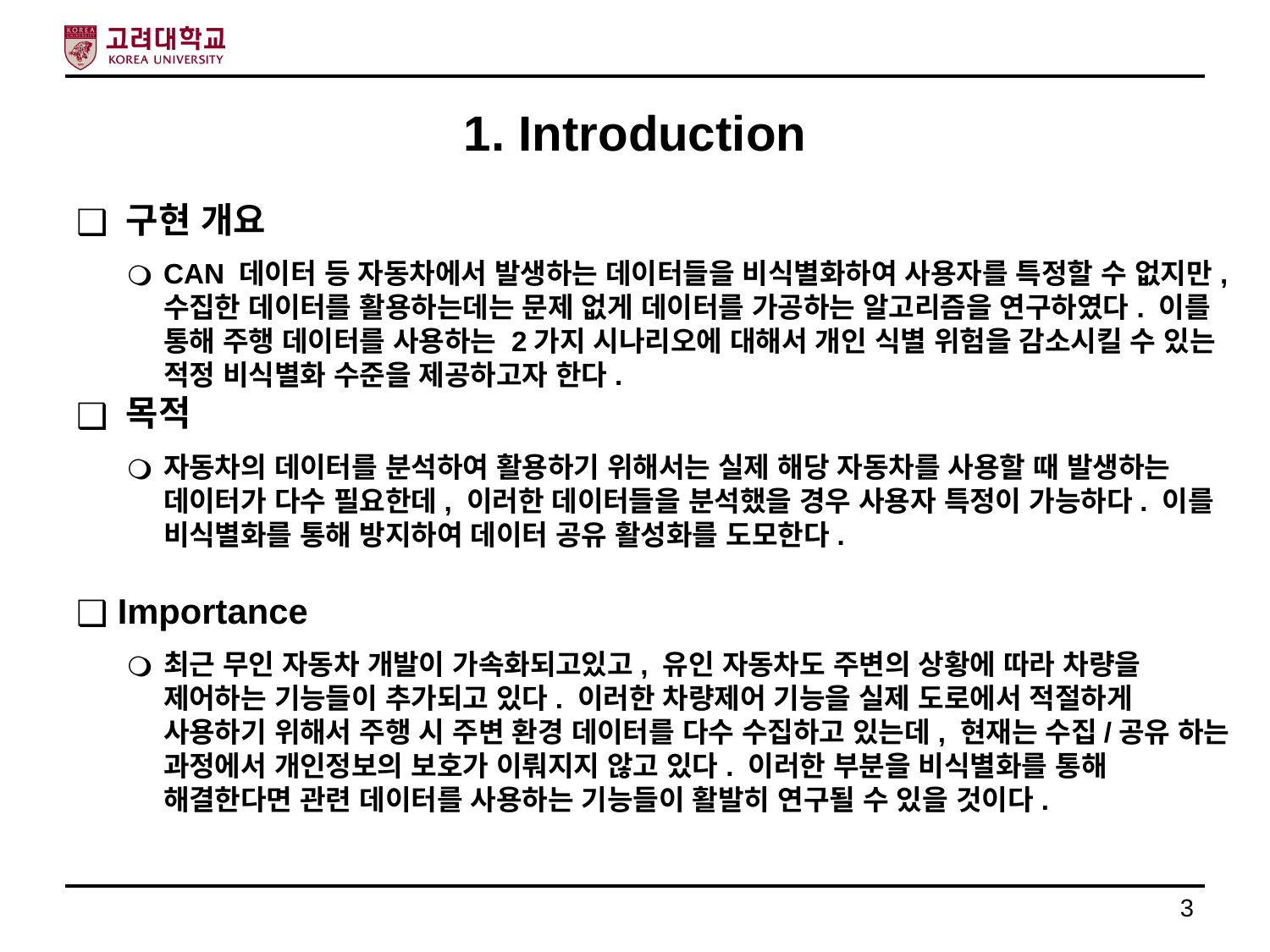

# 1. Introduction
 구현 개요
CAN 데이터 등 자동차에서 발생하는 데이터들을 비식별화하여 사용자를 특정할 수 없지만, 수집한 데이터를 활용하는데는 문제 없게 데이터를 가공하는 알고리즘을 연구하였다. 이를 통해 주행 데이터를 사용하는 2가지 시나리오에 대해서 개인 식별 위험을 감소시킬 수 있는 적정 비식별화 수준을 제공하고자 한다.
 목적
자동차의 데이터를 분석하여 활용하기 위해서는 실제 해당 자동차를 사용할 때 발생하는 데이터가 다수 필요한데, 이러한 데이터들을 분석했을 경우 사용자 특정이 가능하다. 이를 비식별화를 통해 방지하여 데이터 공유 활성화를 도모한다.
 Importance
최근 무인 자동차 개발이 가속화되고있고, 유인 자동차도 주변의 상황에 따라 차량을 제어하는 기능들이 추가되고 있다. 이러한 차량제어 기능을 실제 도로에서 적절하게 사용하기 위해서 주행 시 주변 환경 데이터를 다수 수집하고 있는데, 현재는 수집/공유 하는 과정에서 개인정보의 보호가 이뤄지지 않고 있다. 이러한 부분을 비식별화를 통해 해결한다면 관련 데이터를 사용하는 기능들이 활발히 연구될 수 있을 것이다.

3